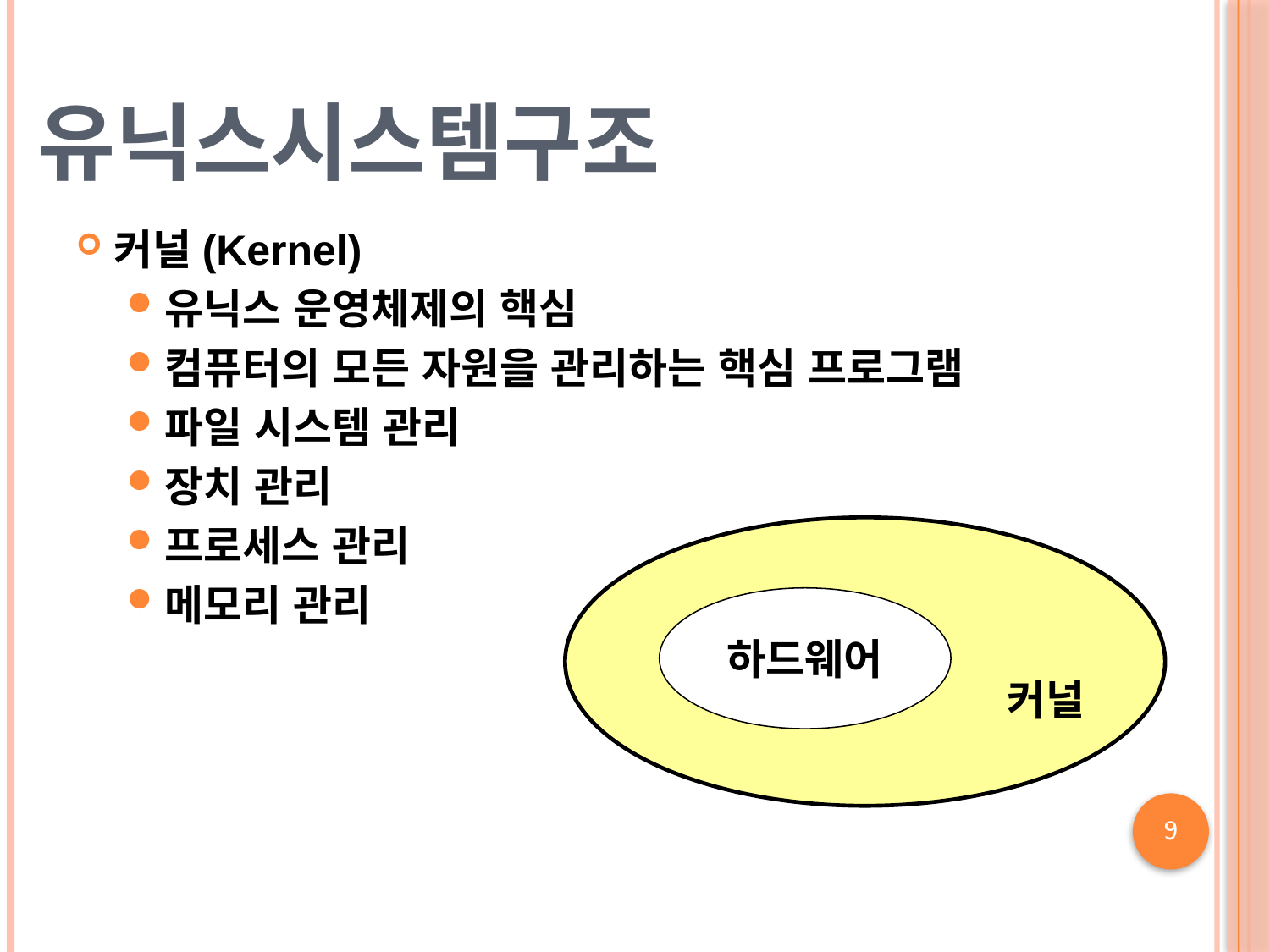

# 유닉스시스템구조
커널(Kernel)
유닉스 운영체제의 핵심
컴퓨터의 모든 자원을 관리하는 핵심 프로그램
파일 시스템 관리
장치 관리
프로세스 관리
메모리 관리

하드웨어
커널
9